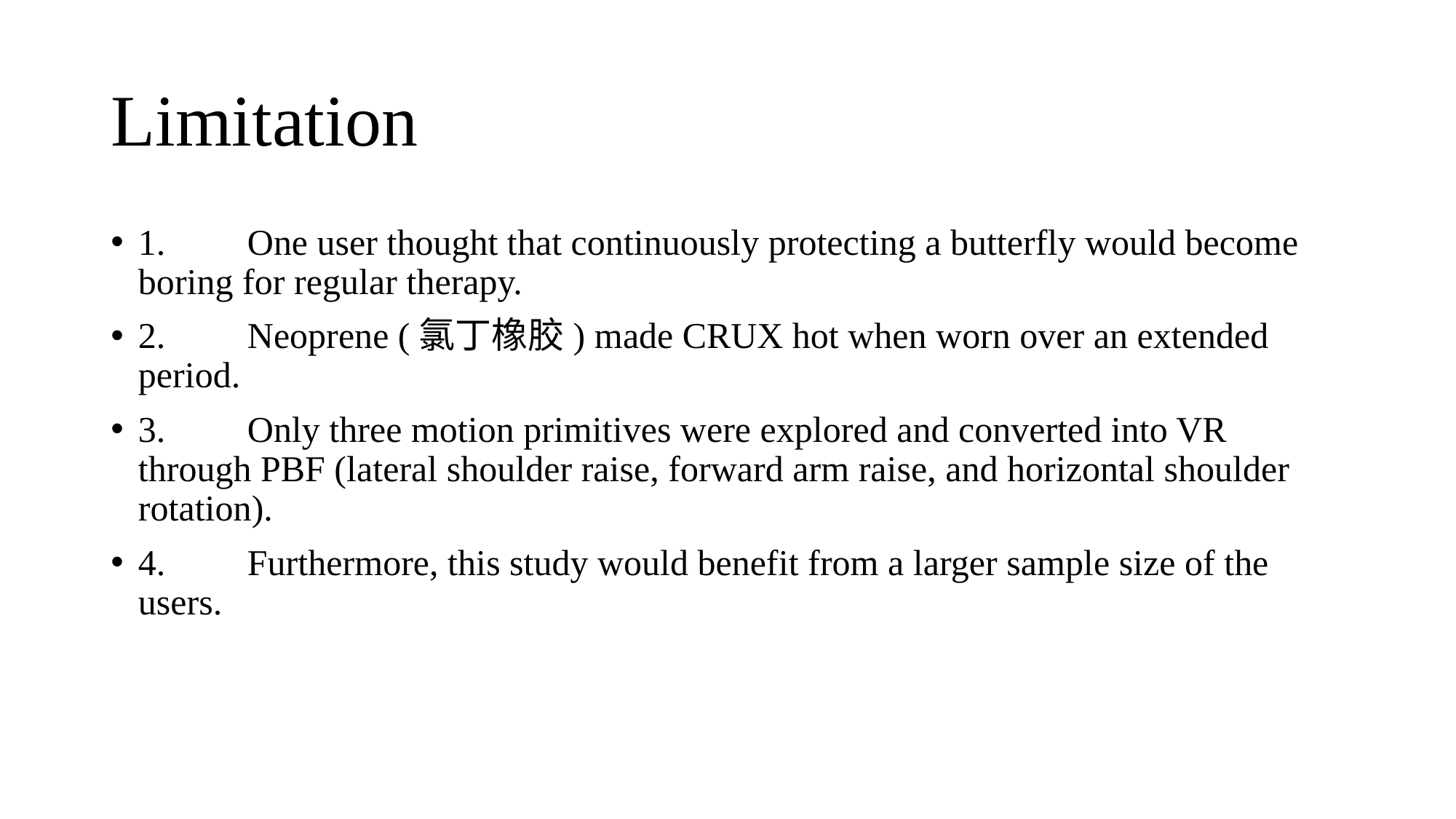

# Limitation
1.	One user thought that continuously protecting a butterfly would become boring for regular therapy.
2.	Neoprene (氯丁橡胶) made CRUX hot when worn over an extended period.
3.	Only three motion primitives were explored and converted into VR through PBF (lateral shoulder raise, forward arm raise, and horizontal shoulder rotation).
4.	Furthermore, this study would benefit from a larger sample size of the users.